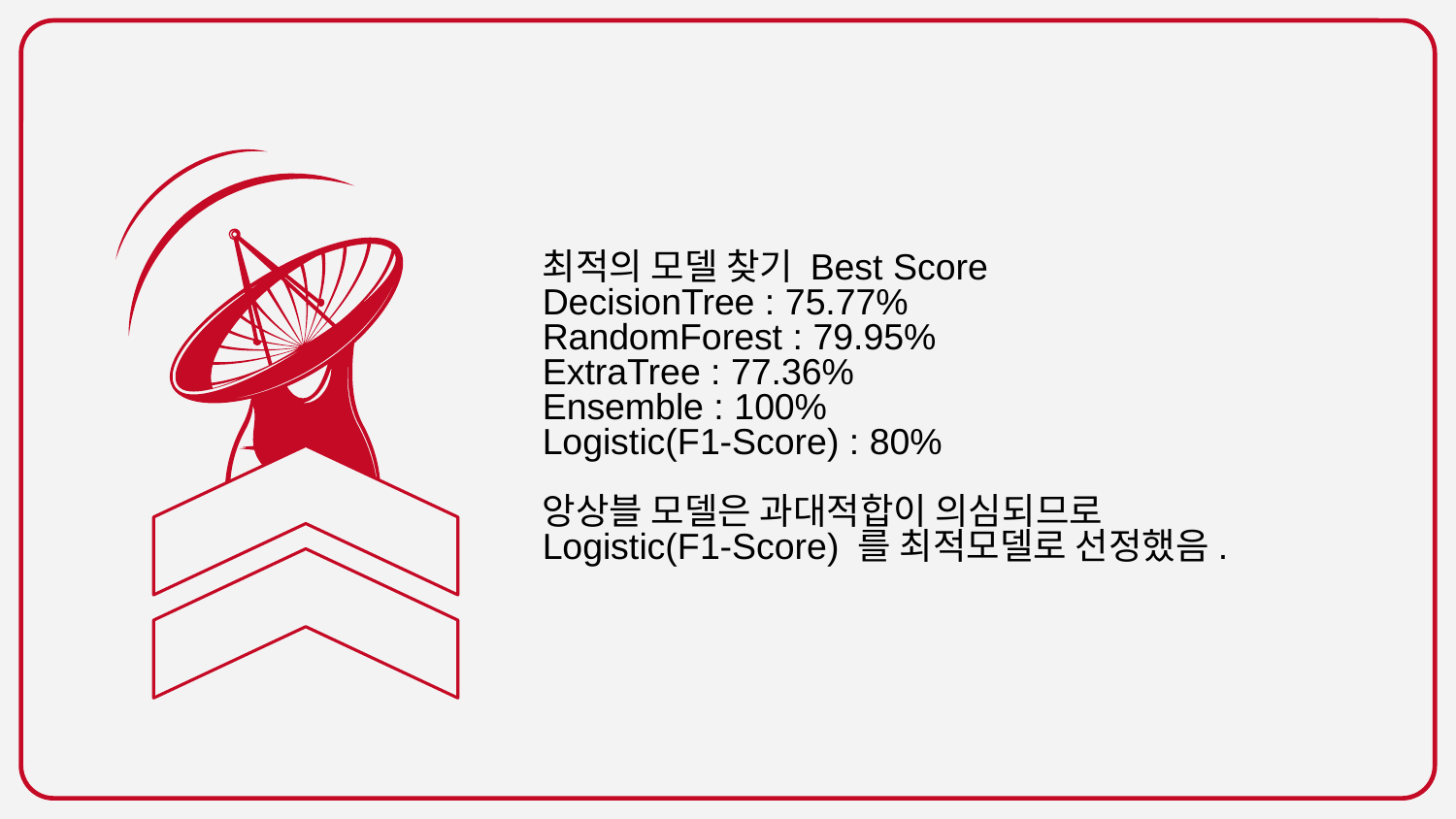

# 최적의 모델 찾기 Best Score
DecisionTree : 75.77%
RandomForest : 79.95%
ExtraTree : 77.36%
Ensemble : 100%
Logistic(F1-Score) : 80%

앙상블 모델은 과대적합이 의심되므로
Logistic(F1-Score) 를 최적모델로 선정했음.